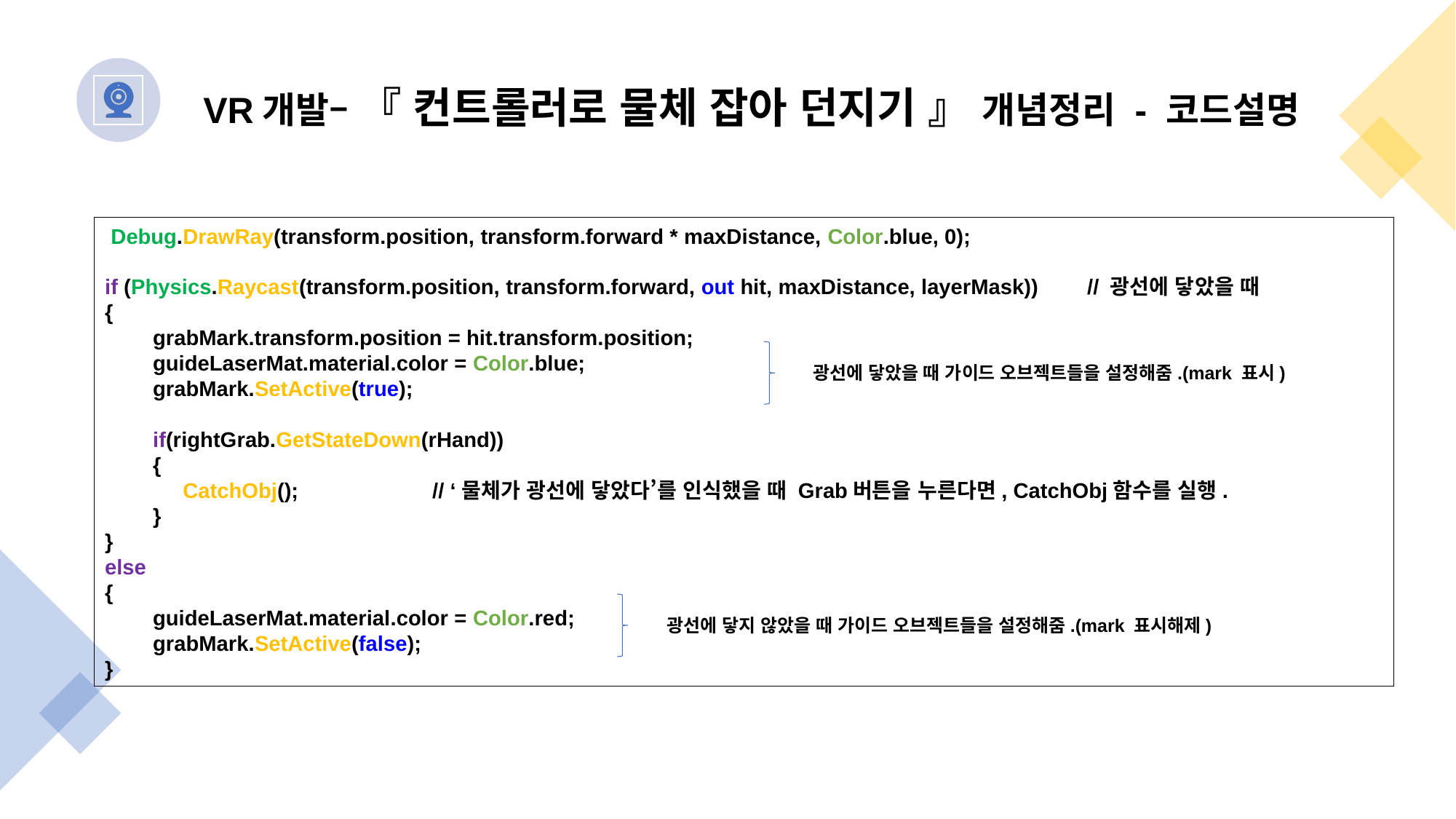

VR개발– 『 컨트롤러로 물체 잡아 던지기 』 개념정리 - 코드설명
 Debug.DrawRay(transform.position, transform.forward * maxDistance, Color.blue, 0);

if (Physics.Raycast(transform.position, transform.forward, out hit, maxDistance, layerMask))	// 광선에 닿았을 때
{
        grabMark.transform.position = hit.transform.position;
        guideLaserMat.material.color = Color.blue;
        grabMark.SetActive(true);

        if(rightGrab.GetStateDown(rHand))
        {
             CatchObj();		// ‘물체가 광선에 닿았다’를 인식했을 때 Grab버튼을 누른다면, CatchObj함수를 실행.
        }
}
else
{
        guideLaserMat.material.color = Color.red;
        grabMark.SetActive(false);
}

광선에 닿았을 때 가이드 오브젝트들을 설정해줌.(mark 표시)

광선에 닿지 않았을 때 가이드 오브젝트들을 설정해줌.(mark 표시해제)